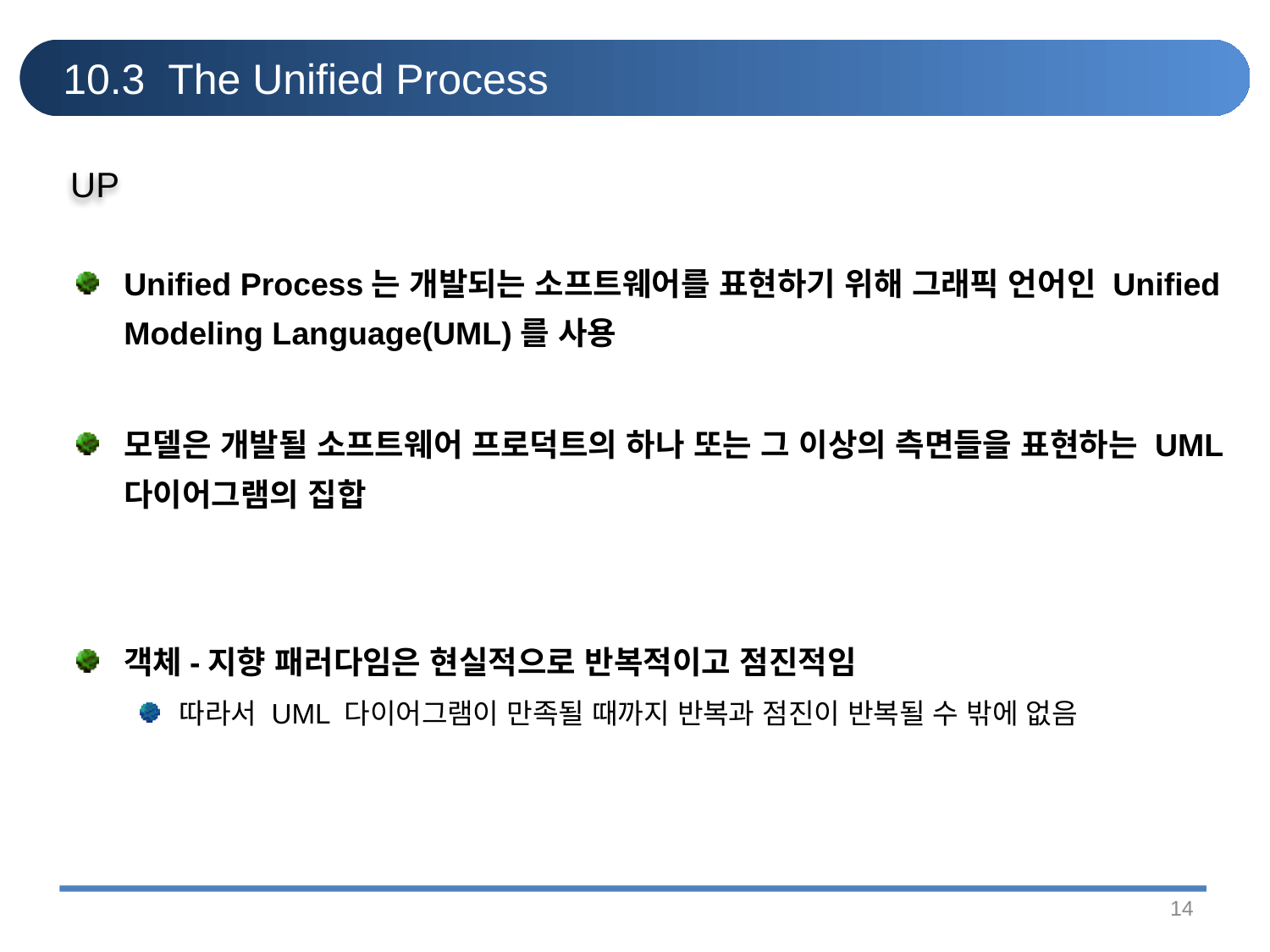

# 10.3  The Unified Process
UP
Unified Process는 개발되는 소프트웨어를 표현하기 위해 그래픽 언어인 Unified Modeling Language(UML)를 사용

모델은 개발될 소프트웨어 프로덕트의 하나 또는 그 이상의 측면들을 표현하는 UML 다이어그램의 집합

객체-지향 패러다임은 현실적으로 반복적이고 점진적임
따라서 UML 다이어그램이 만족될 때까지 반복과 점진이 반복될 수 밖에 없음
14